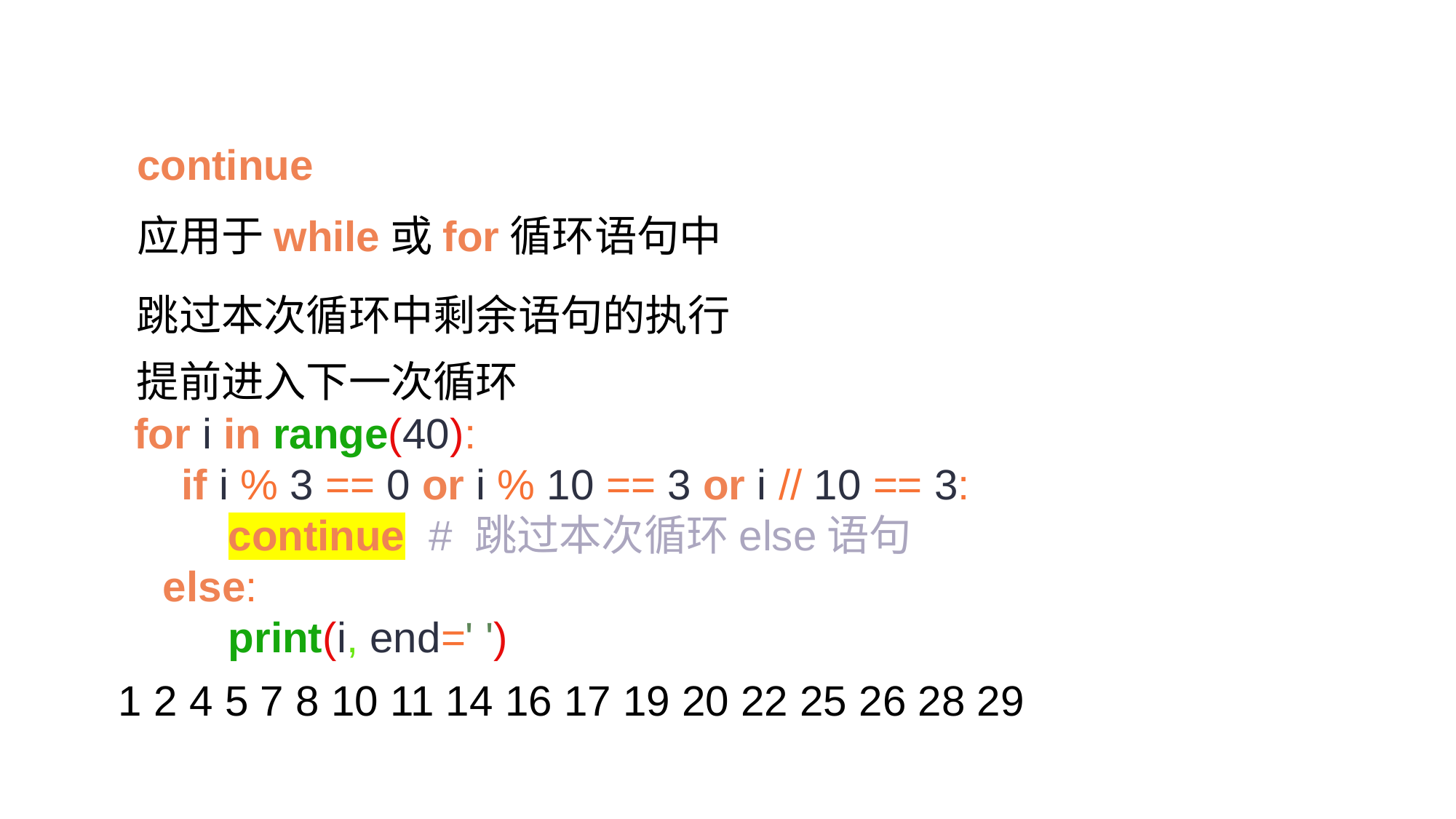

continue
应用于while或for循环语句中
跳过本次循环中剩余语句的执行
提前进入下一次循环
for i in range(40):
    if i % 3 == 0 or i % 10 == 3 or i // 10 == 3:
        continue  # 跳过本次循环else语句
  else:
        print(i, end=' ')
1 2 4 5 7 8 10 11 14 16 17 19 20 22 25 26 28 29